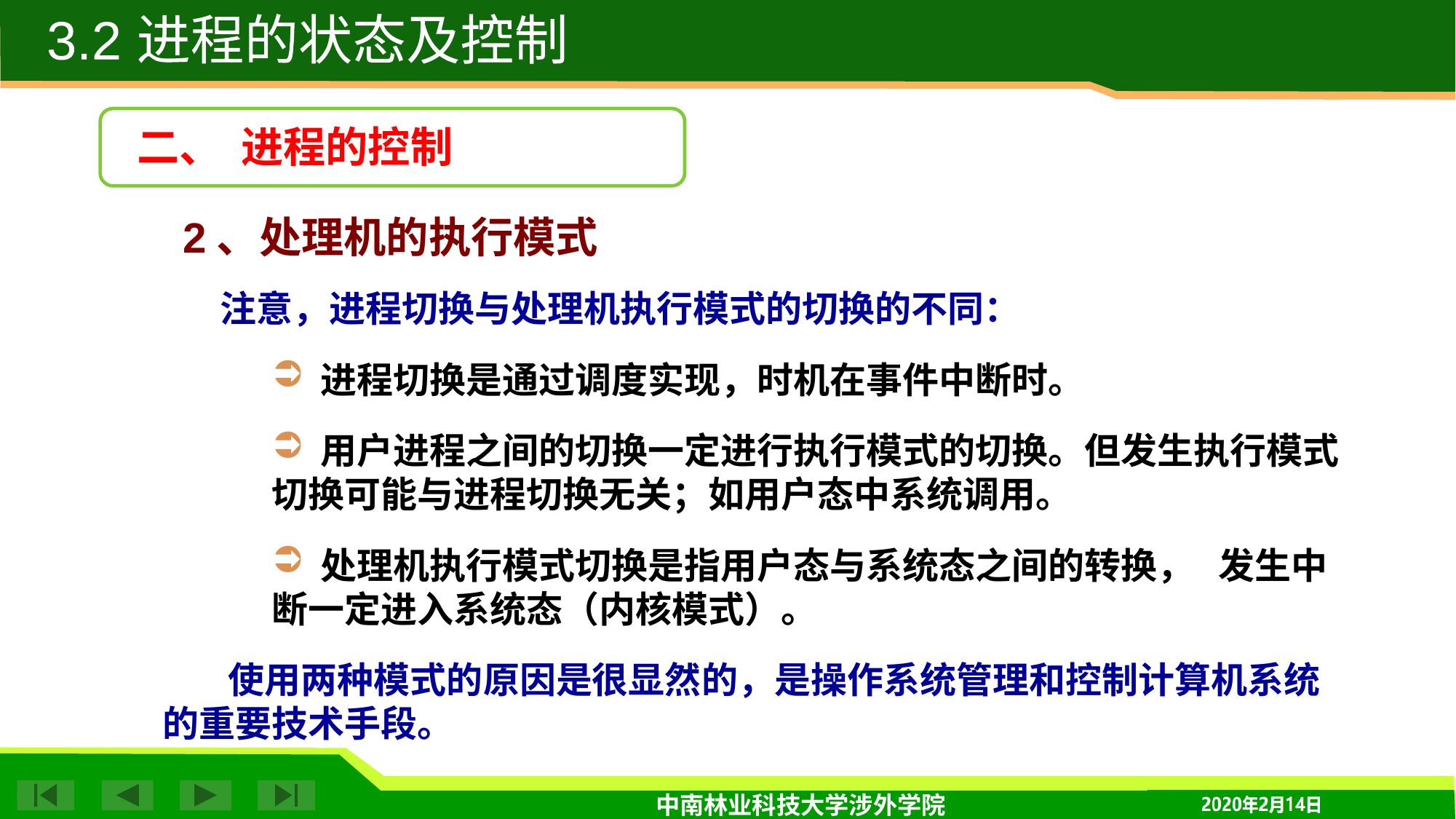

3.2 进程的状态及控制

二、  进程的控制
 2、处理机的执行模式
      注意，进程切换与处理机执行模式的切换的不同：
 进程切换是通过调度实现，时机在事件中断时。
 用户进程之间的切换一定进行执行模式的切换。但发生执行模式切换可能与进程切换无关；如用户态中系统调用。
 处理机执行模式切换是指用户态与系统态之间的转换，   发生中断一定进入系统态（内核模式）。
       使用两种模式的原因是很显然的，是操作系统管理和控制计算机系统的重要技术手段。